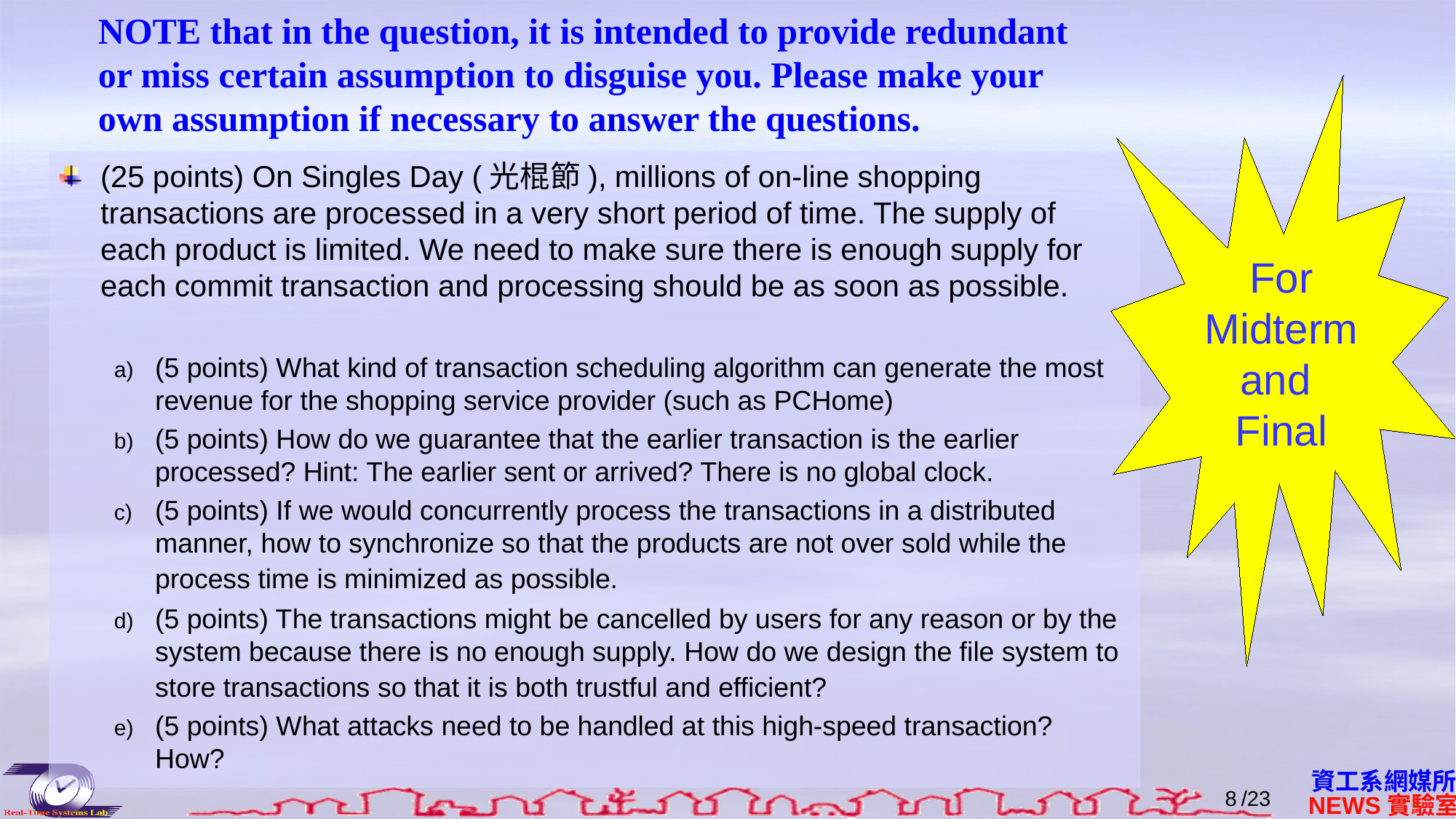

# NOTE that in the question, it is intended to provide redundant or miss certain assumption to disguise you. Please make your own assumption if necessary to answer the questions.
For Midterm and
Final
(25 points) On Singles Day (光棍節), millions of on-line shopping transactions are processed in a very short period of time. The supply of each product is limited. We need to make sure there is enough supply for each commit transaction and processing should be as soon as possible.

(5 points) What kind of transaction scheduling algorithm can generate the most revenue for the shopping service provider (such as PCHome)
(5 points) How do we guarantee that the earlier transaction is the earlier processed? Hint: The earlier sent or arrived? There is no global clock.
(5 points) If we would concurrently process the transactions in a distributed manner, how to synchronize so that the products are not over sold while the process time is minimized as possible.
(5 points) The transactions might be cancelled by users for any reason or by the system because there is no enough supply. How do we design the file system to store transactions so that it is both trustful and efficient?
(5 points) What attacks need to be handled at this high-speed transaction? How?

8
/23